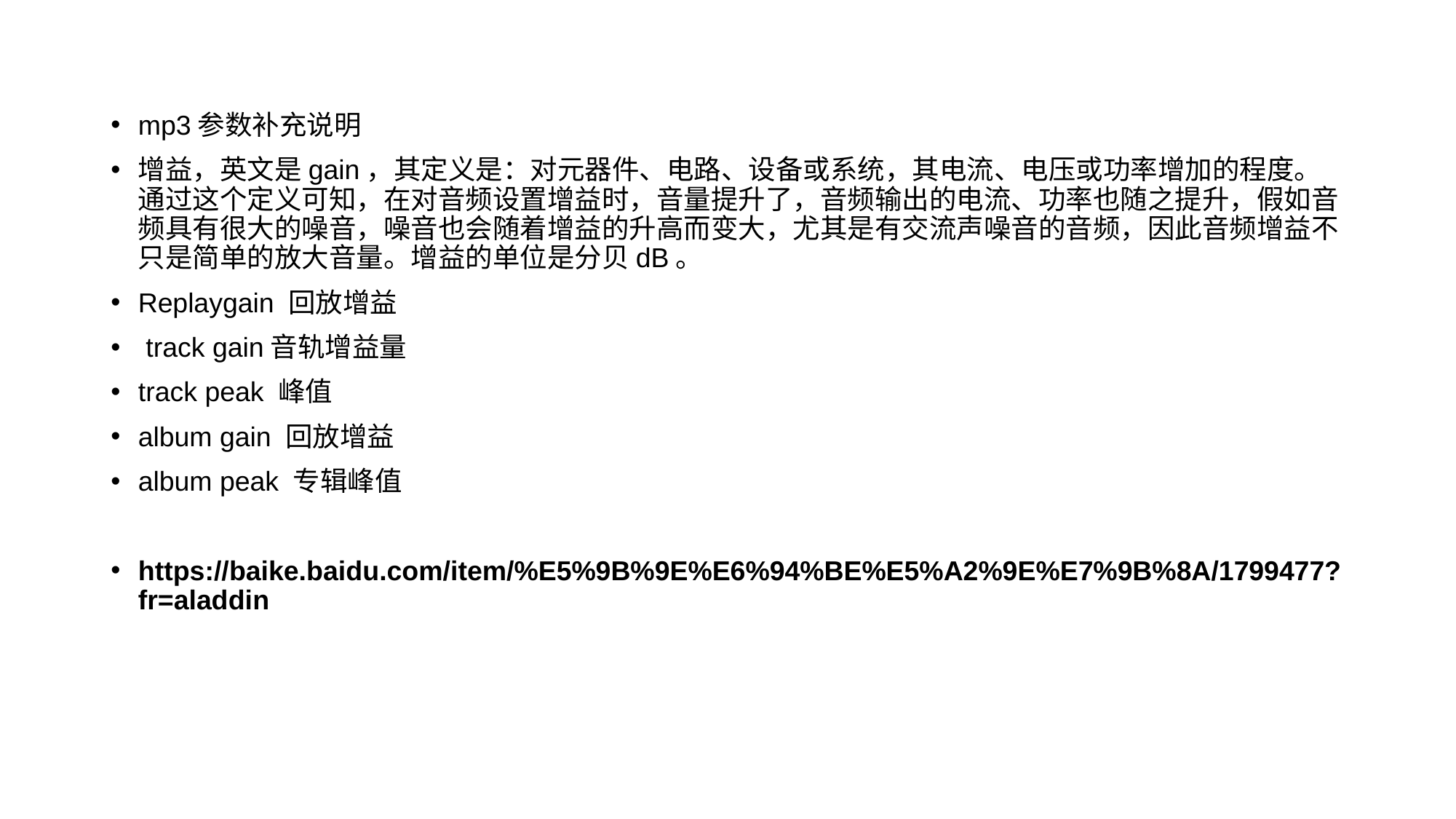

mp3参数补充说明
增益，英文是gain，其定义是：对元器件、电路、设备或系统，其电流、电压或功率增加的程度。通过这个定义可知，在对音频设置增益时，音量提升了，音频输出的电流、功率也随之提升，假如音频具有很大的噪音，噪音也会随着增益的升高而变大，尤其是有交流声噪音的音频，因此音频增益不只是简单的放大音量。增益的单位是分贝dB。
Replaygain 回放增益
 track gain音轨增益量
track peak 峰值
album gain 回放增益
album peak 专辑峰值

https://baike.baidu.com/item/%E5%9B%9E%E6%94%BE%E5%A2%9E%E7%9B%8A/1799477?fr=aladdin